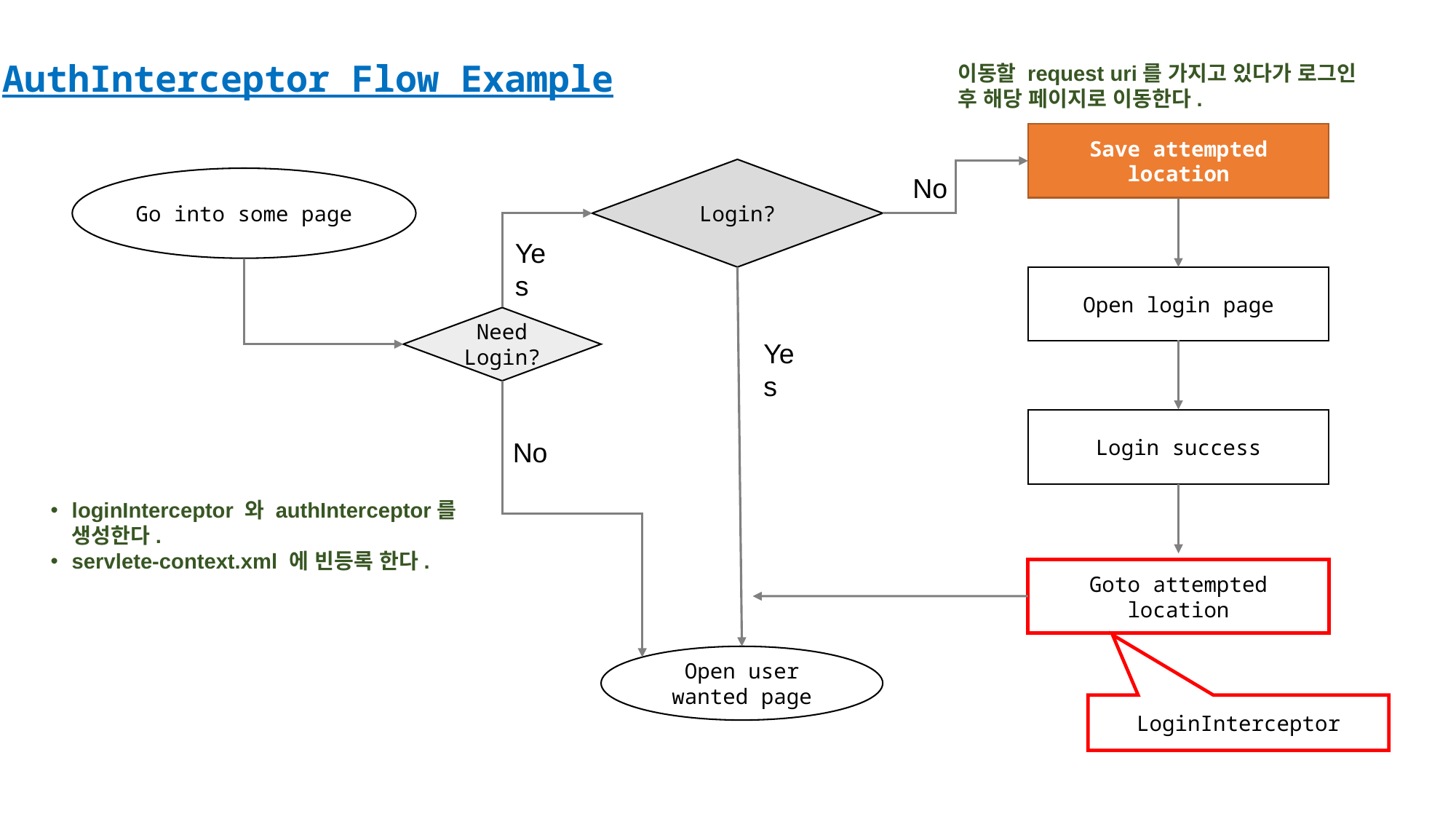

AuthInterceptor Flow Example
이동할 request uri를 가지고 있다가 로그인 후 해당 페이지로 이동한다.
Save attempted location
Login?
No
Go into some page
Yes
Open login page
Need Login?
Yes
Login success
No
loginInterceptor 와 authInterceptor를 생성한다.
servlete-context.xml 에 빈등록 한다.
Goto attempted location
Open user wanted page
LoginInterceptor